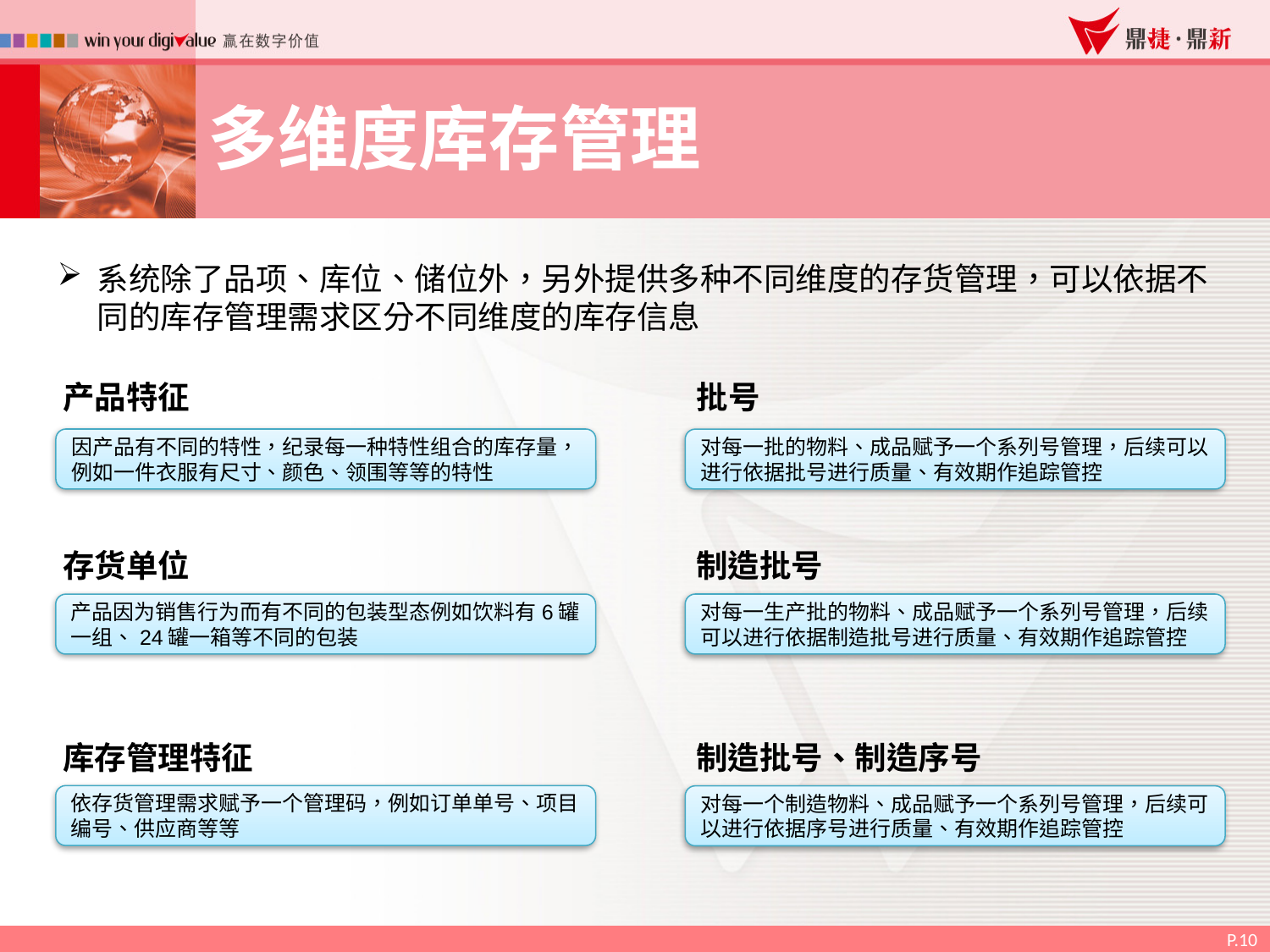

多维度库存管理
系统除了品项、库位、储位外，另外提供多种不同维度的存货管理，可以依据不同的库存管理需求区分不同维度的库存信息
 产品特征
 批号
因产品有不同的特性，纪录每一种特性组合的库存量，例如一件衣服有尺寸、颜色、领围等等的特性
对每一批的物料、成品赋予一个系列号管理，后续可以进行依据批号进行质量、有效期作追踪管控
 存货单位
 制造批号
对每一生产批的物料、成品赋予一个系列号管理，后续可以进行依据制造批号进行质量、有效期作追踪管控
产品因为销售行为而有不同的包装型态例如饮料有6罐一组、24罐一箱等不同的包装
 库存管理特征
 制造批号、制造序号
依存货管理需求赋予一个管理码，例如订单单号、项目编号、供应商等等
对每一个制造物料、成品赋予一个系列号管理，后续可以进行依据序号进行质量、有效期作追踪管控